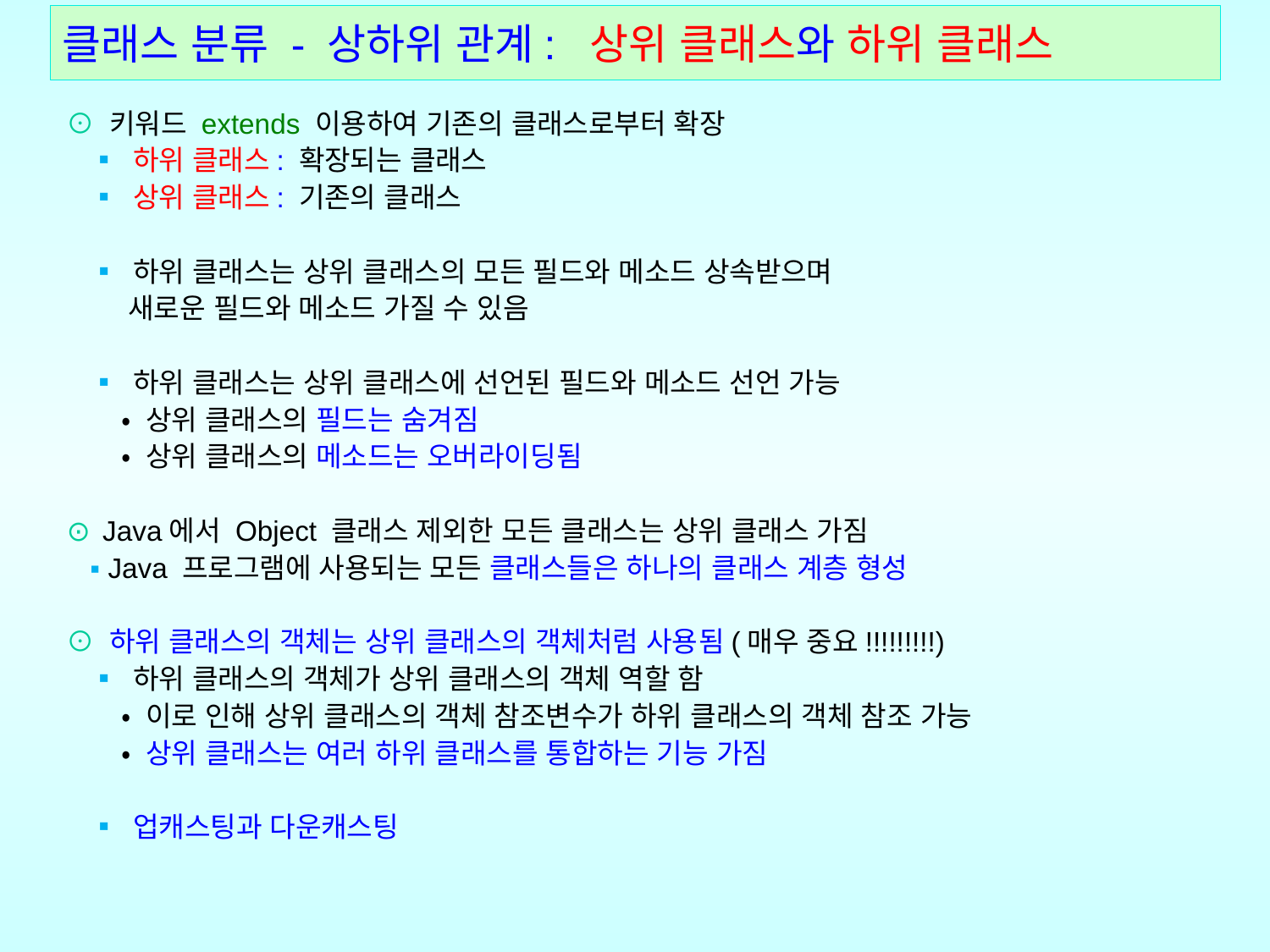

# 클래스 분류 - 상하위 관계:  상위 클래스와 하위 클래스
⊙ 키워드 extends 이용하여 기존의 클래스로부터 확장
   ▪ 하위 클래스: 확장되는 클래스
   ▪ 상위 클래스: 기존의 클래스

   ▪ 하위 클래스는 상위 클래스의 모든 필드와 메소드 상속받으며
       새로운 필드와 메소드 가질 수 있음

   ▪ 하위 클래스는 상위 클래스에 선언된 필드와 메소드 선언 가능
       • 상위 클래스의 필드는 숨겨짐
       • 상위 클래스의 메소드는 오버라이딩됨
⊙ Java에서 Object 클래스 제외한 모든 클래스는 상위 클래스 가짐
   ▪ Java 프로그램에 사용되는 모든 클래스들은 하나의 클래스 계층 형성

⊙ 하위 클래스의 객체는 상위 클래스의 객체처럼 사용됨(매우 중요!!!!!!!!!)
   ▪ 하위 클래스의 객체가 상위 클래스의 객체 역할 함
       • 이로 인해 상위 클래스의 객체 참조변수가 하위 클래스의 객체 참조 가능
       • 상위 클래스는 여러 하위 클래스를 통합하는 기능 가짐

   ▪ 업캐스팅과 다운캐스팅